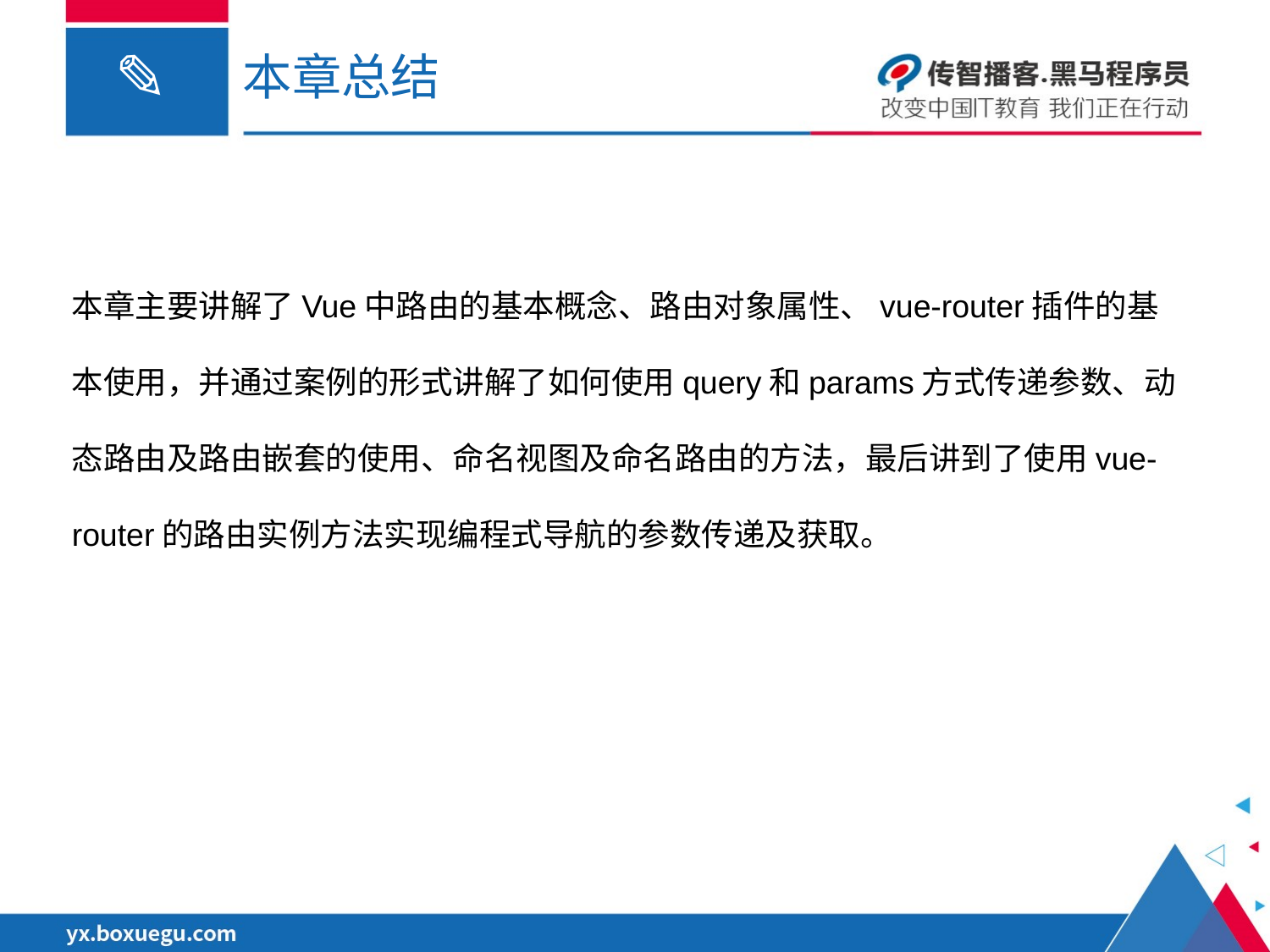

# 本章总结
本章主要讲解了Vue中路由的基本概念、路由对象属性、vue-router插件的基本使用，并通过案例的形式讲解了如何使用query和params方式传递参数、动态路由及路由嵌套的使用、命名视图及命名路由的方法，最后讲到了使用vue-router的路由实例方法实现编程式导航的参数传递及获取。